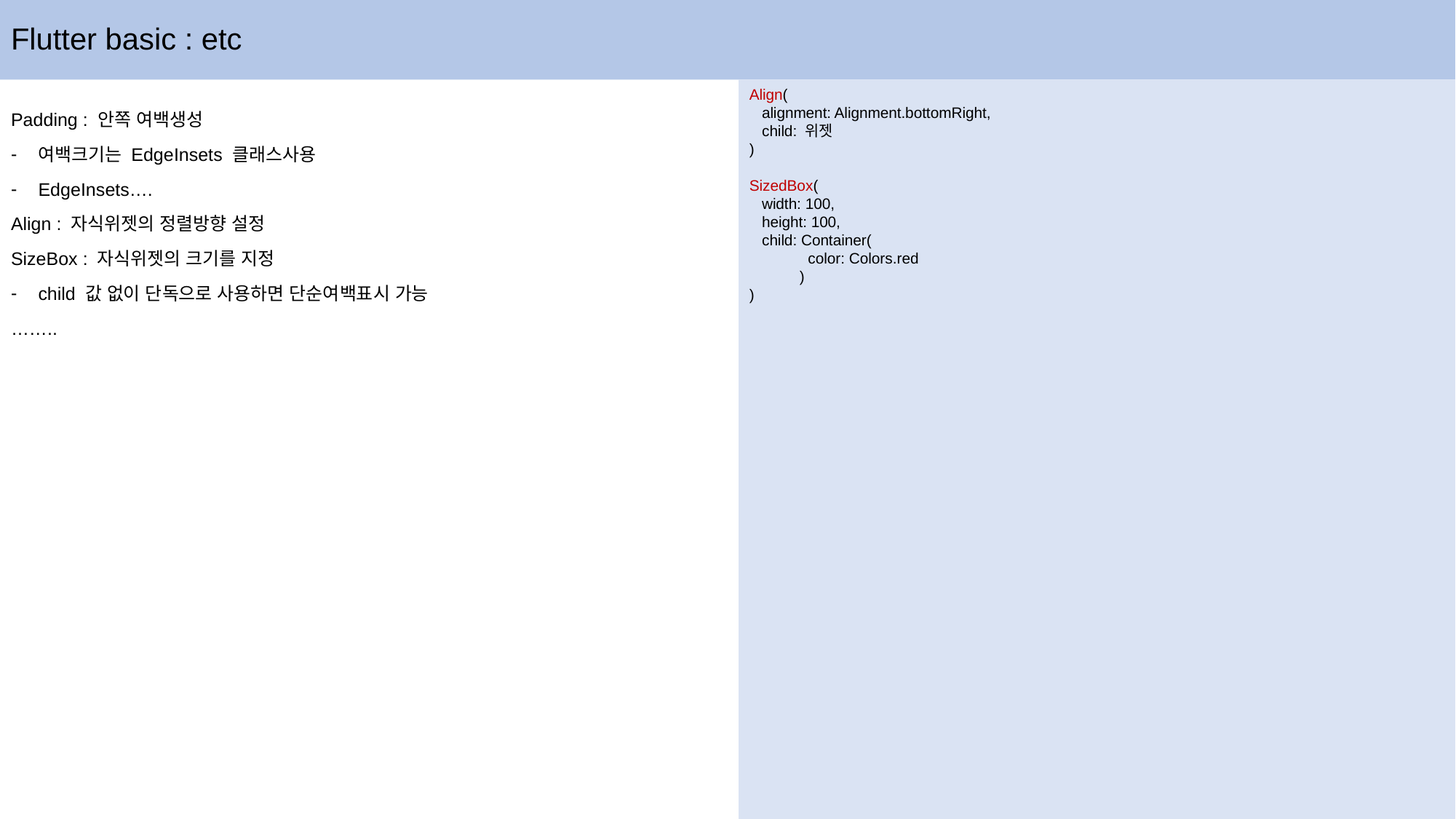

# Flutter basic : etc
Align(
   alignment: Alignment.bottomRight,
   child: 위젯
)

SizedBox(
   width: 100,
   height: 100,
   child: Container(
              color: Colors.red
            )
)
Padding : 안쪽 여백생성
여백크기는 EdgeInsets 클래스사용
EdgeInsets….
Align : 자식위젯의 정렬방향 설정
SizeBox : 자식위젯의 크기를 지정
child 값 없이 단독으로 사용하면 단순여백표시 가능
……..